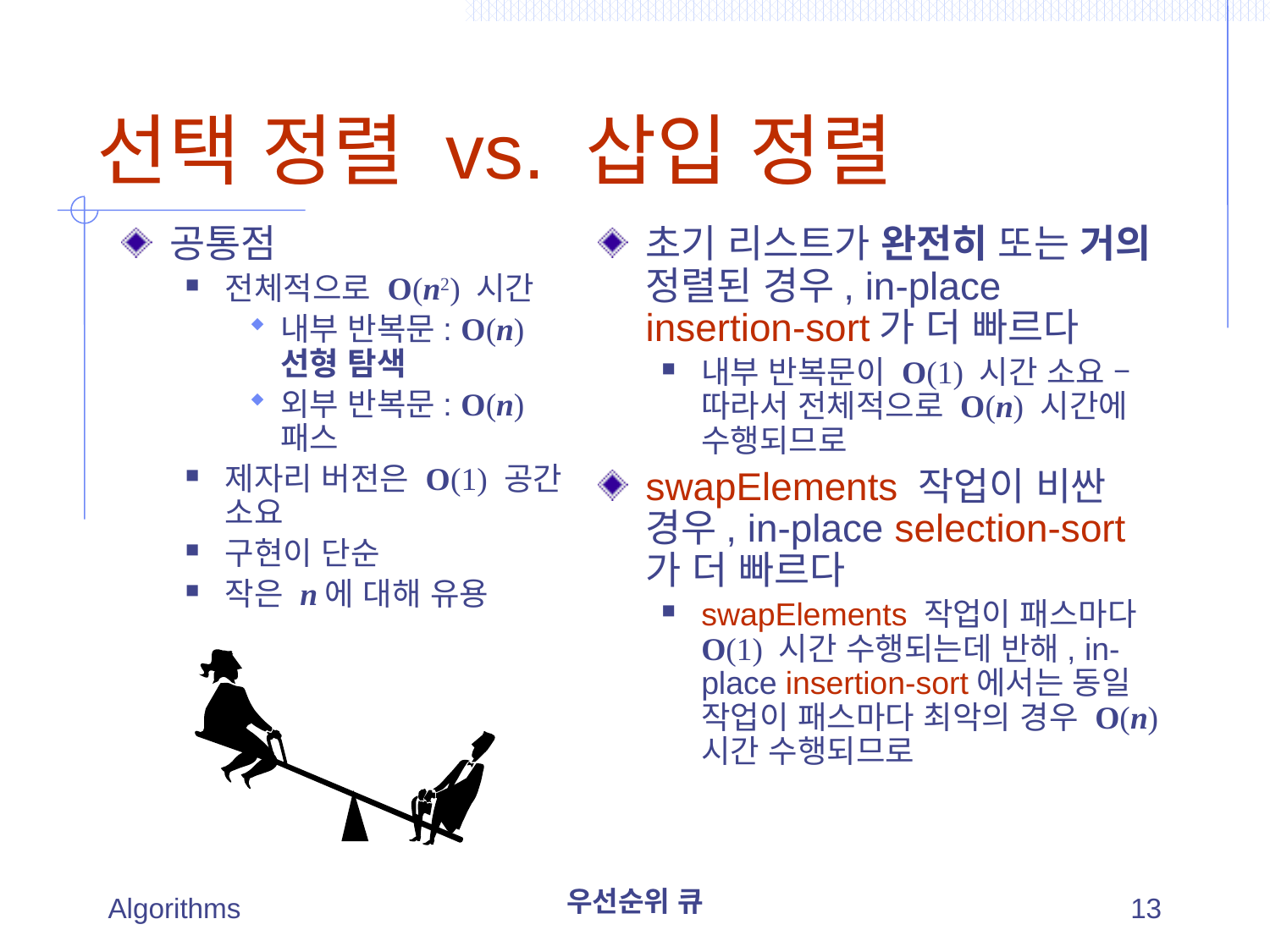

# 선택 정렬 vs. 삽입 정렬
공통점
전체적으로 O(n2) 시간
내부 반복문: O(n) 선형 탐색
외부 반복문: O(n) 패스
제자리 버전은 O(1) 공간 소요
구현이 단순
작은 n에 대해 유용
초기 리스트가 완전히 또는 거의 정렬된 경우, in-place insertion-sort가 더 빠르다
내부 반복문이 O(1) 시간 소요 – 따라서 전체적으로 O(n) 시간에 수행되므로
swapElements 작업이 비싼 경우, in-place selection-sort가 더 빠르다
swapElements 작업이 패스마다 O(1) 시간 수행되는데 반해, in-place insertion-sort에서는 동일 작업이 패스마다 최악의 경우 O(n) 시간 수행되므로

Algorithms
우선순위 큐
13